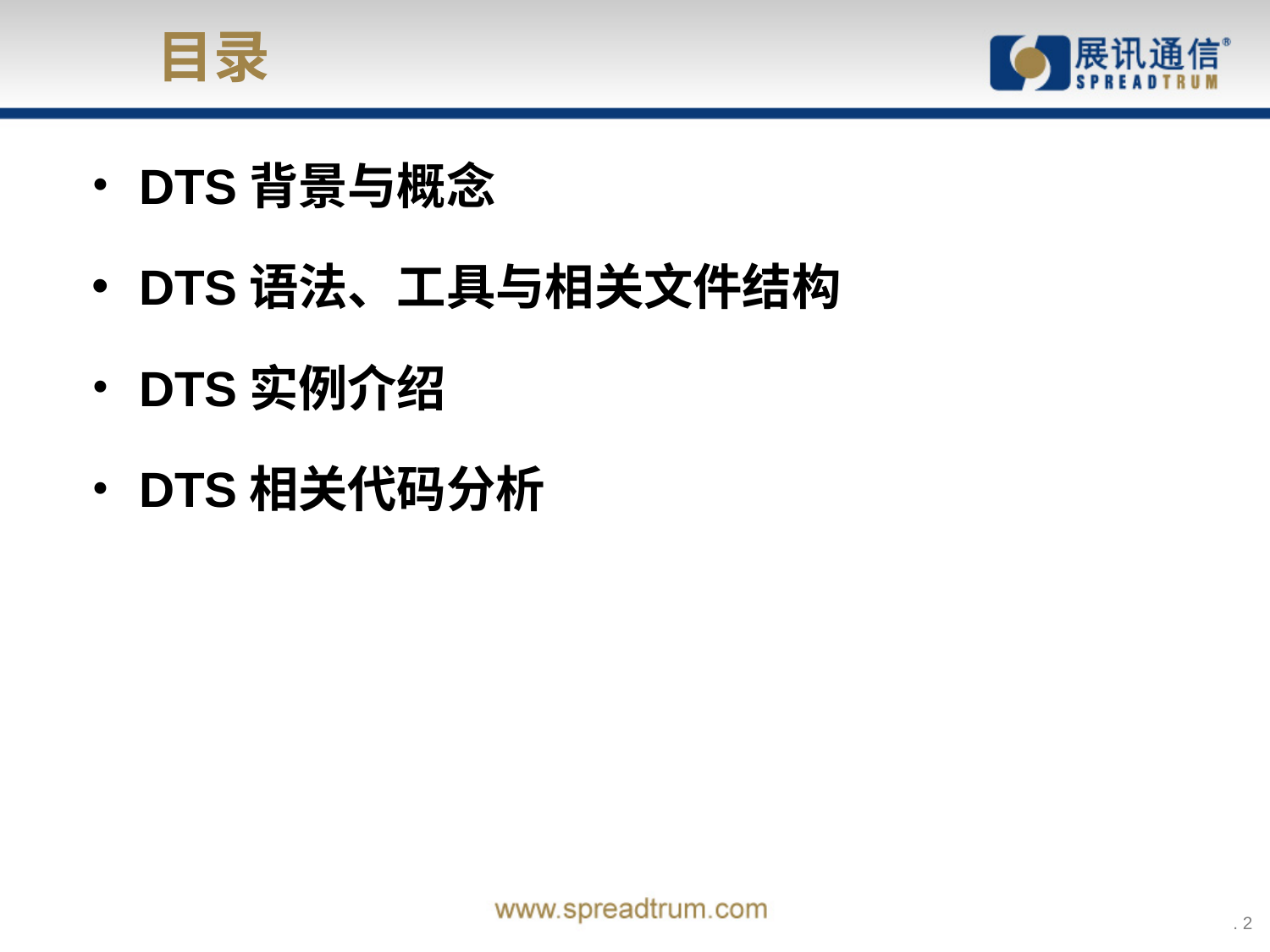

目录
DTS背景与概念
DTS语法、工具与相关文件结构
DTS实例介绍
DTS相关代码分析

  . 2